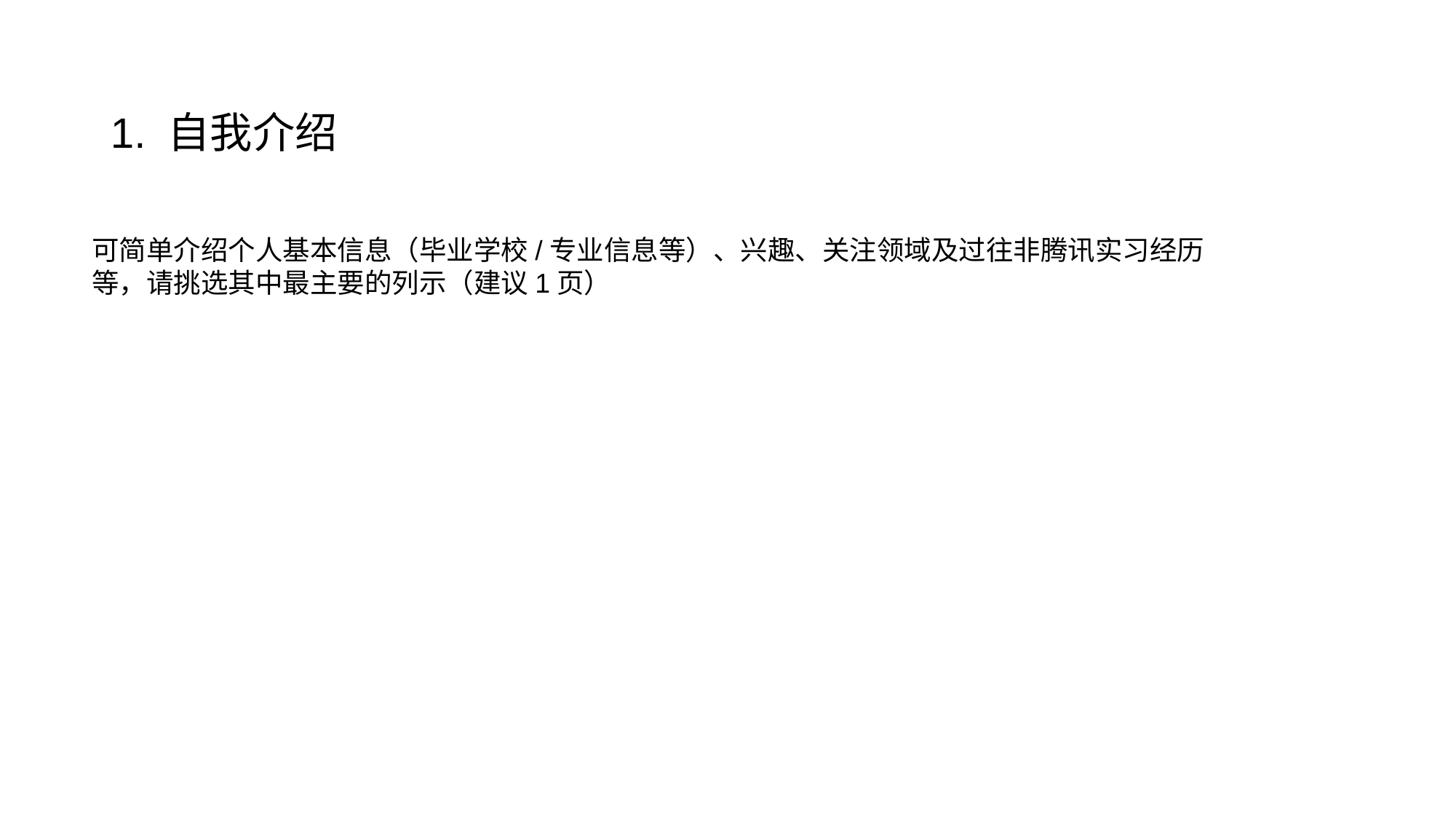

1. 自我介绍
可简单介绍个人基本信息（毕业学校/专业信息等）、兴趣、关注领域及过往非腾讯实习经历等，请挑选其中最主要的列示（建议1页）